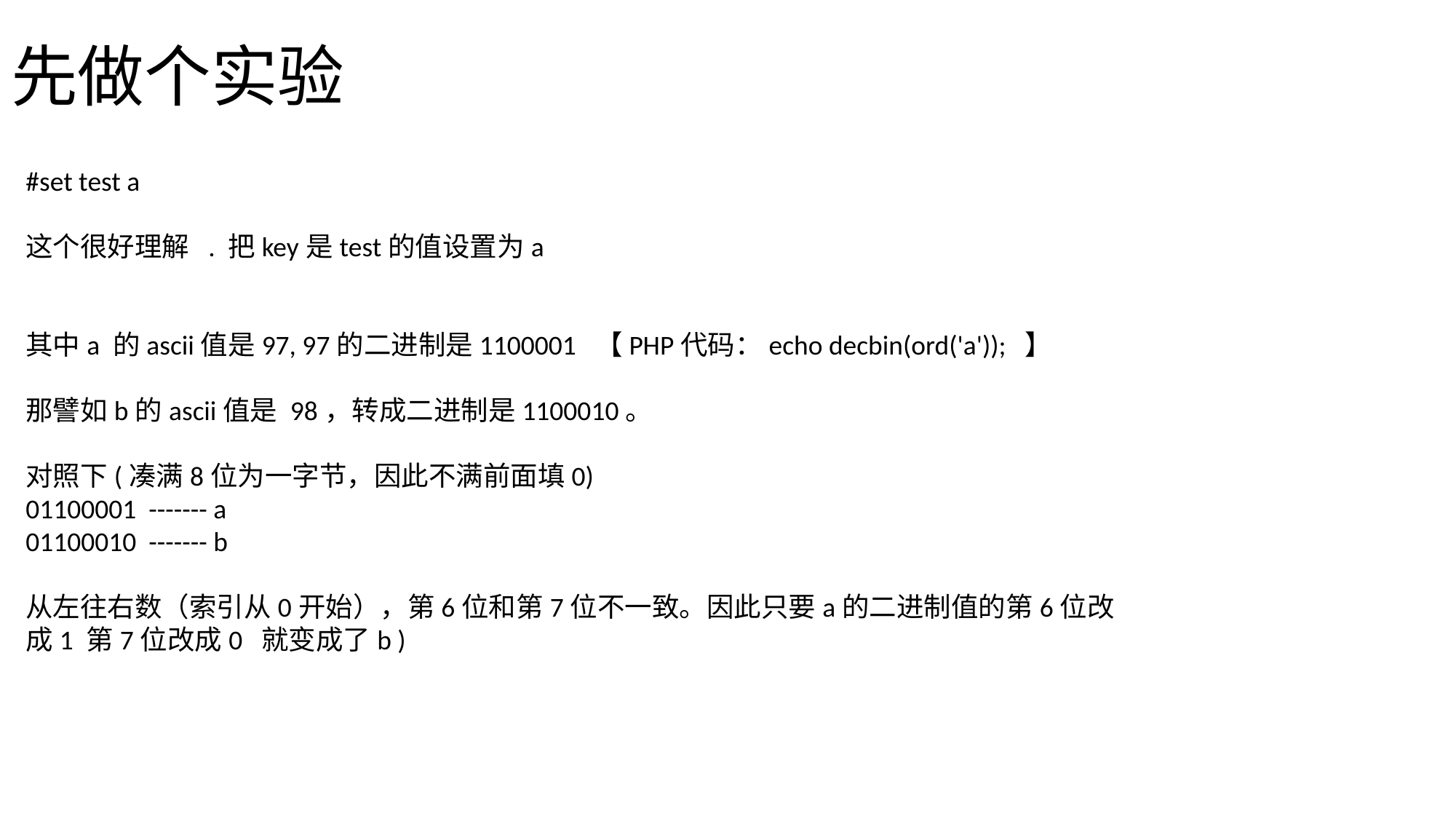

# 先做个实验
#set test a

这个很好理解  . 把key是test的值设置为a

其中a 的ascii值是97, 97的二进制是1100001  【PHP代码：echo decbin(ord('a'));  】

那譬如b的ascii值是 98，转成二进制是1100010。

对照下(凑满8位为一字节，因此不满前面填0)
01100001  ------- a
01100010  ------- b

从左往右数（索引从0开始），第6位和第7位不一致。因此只要a的二进制值的第6位改成1 第7位改成0  就变成了b )